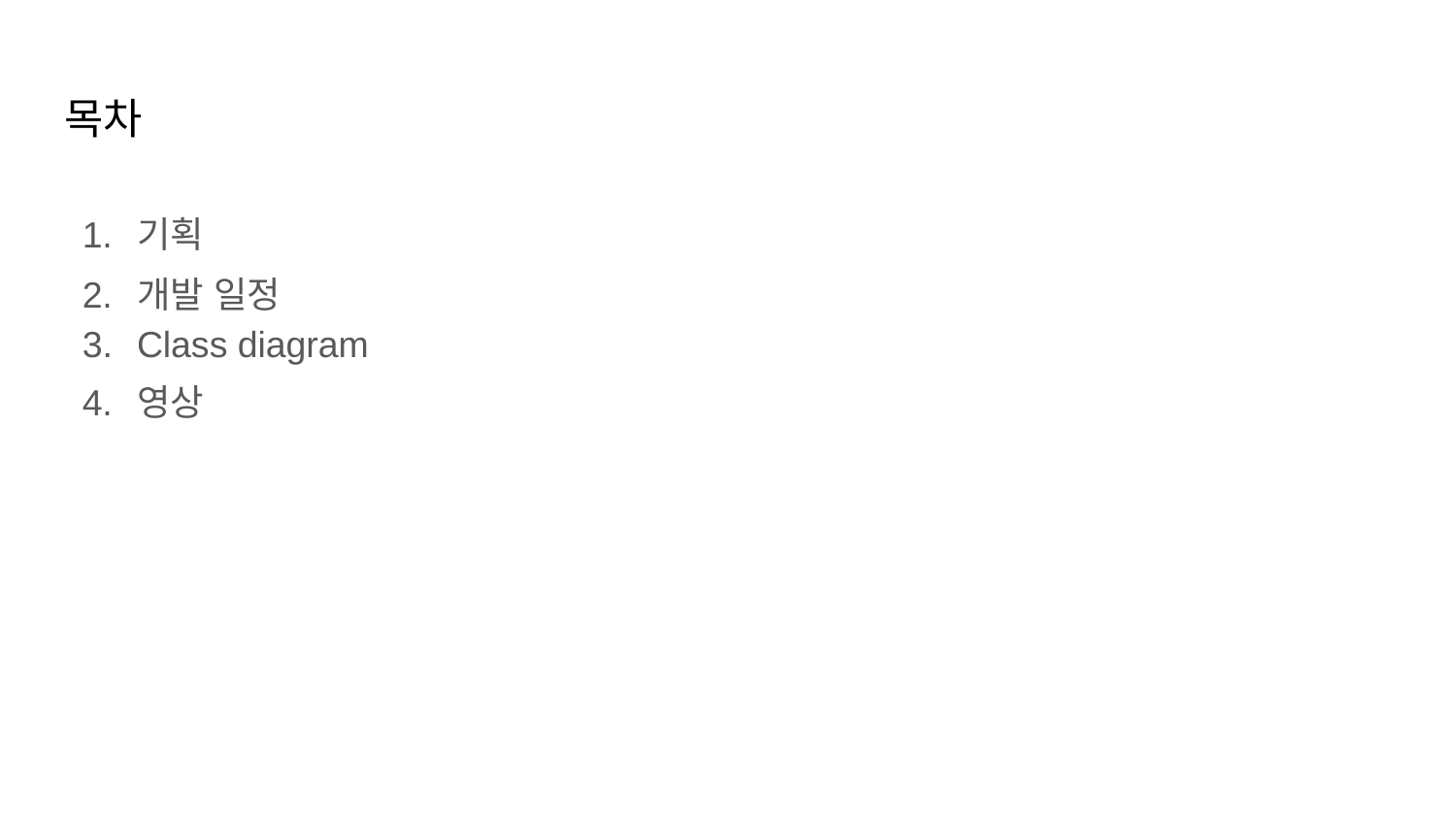

# 목차
기획
개발 일정
Class diagram
영상